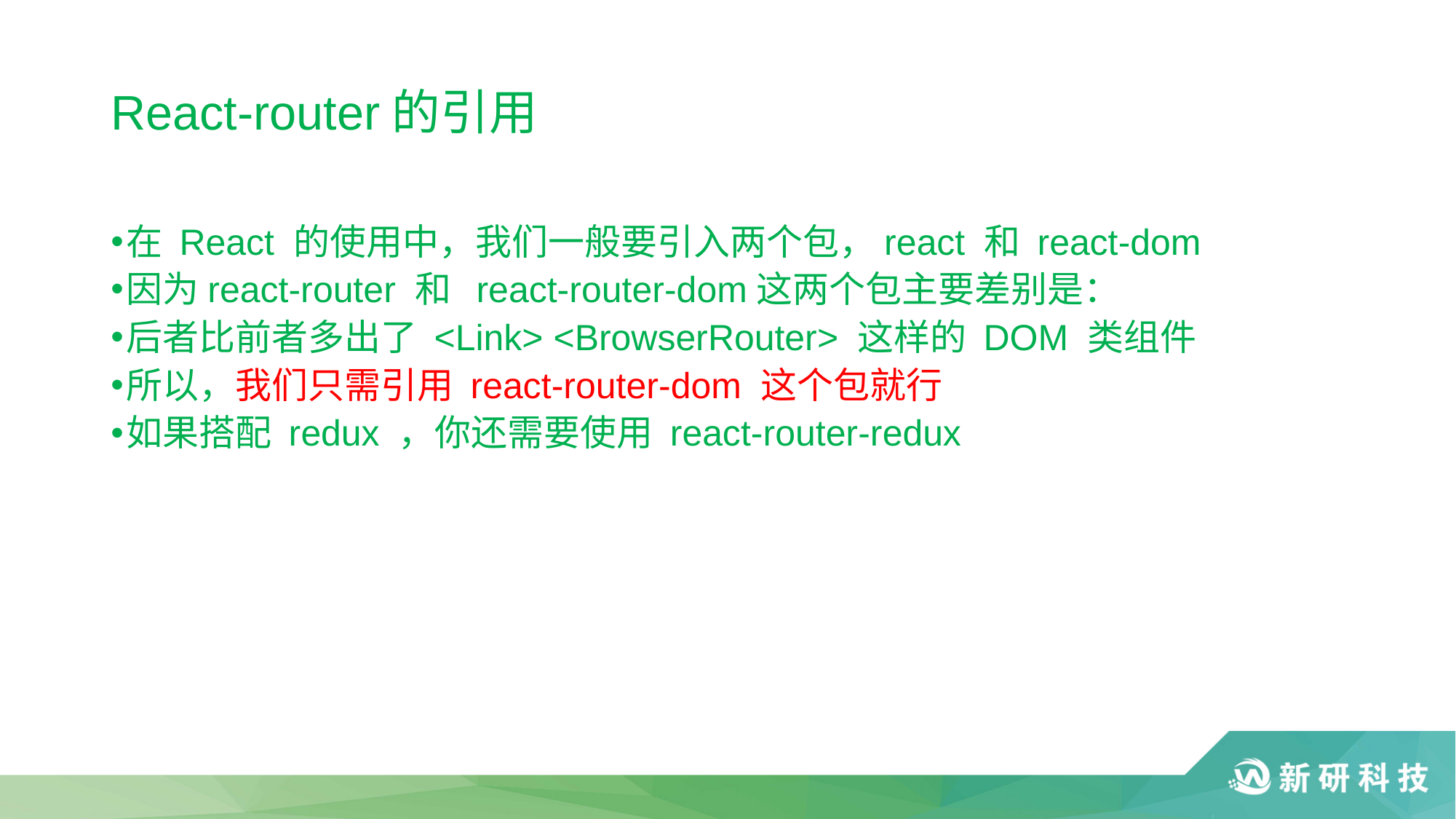

# React-router的引用
在 React 的使用中，我们一般要引入两个包，react 和 react-dom
因为react-router 和  react-router-dom这两个包主要差别是：
后者比前者多出了 <Link> <BrowserRouter> 这样的 DOM 类组件
所以，我们只需引用 react-router-dom 这个包就行
如果搭配 redux ，你还需要使用 react-router-redux